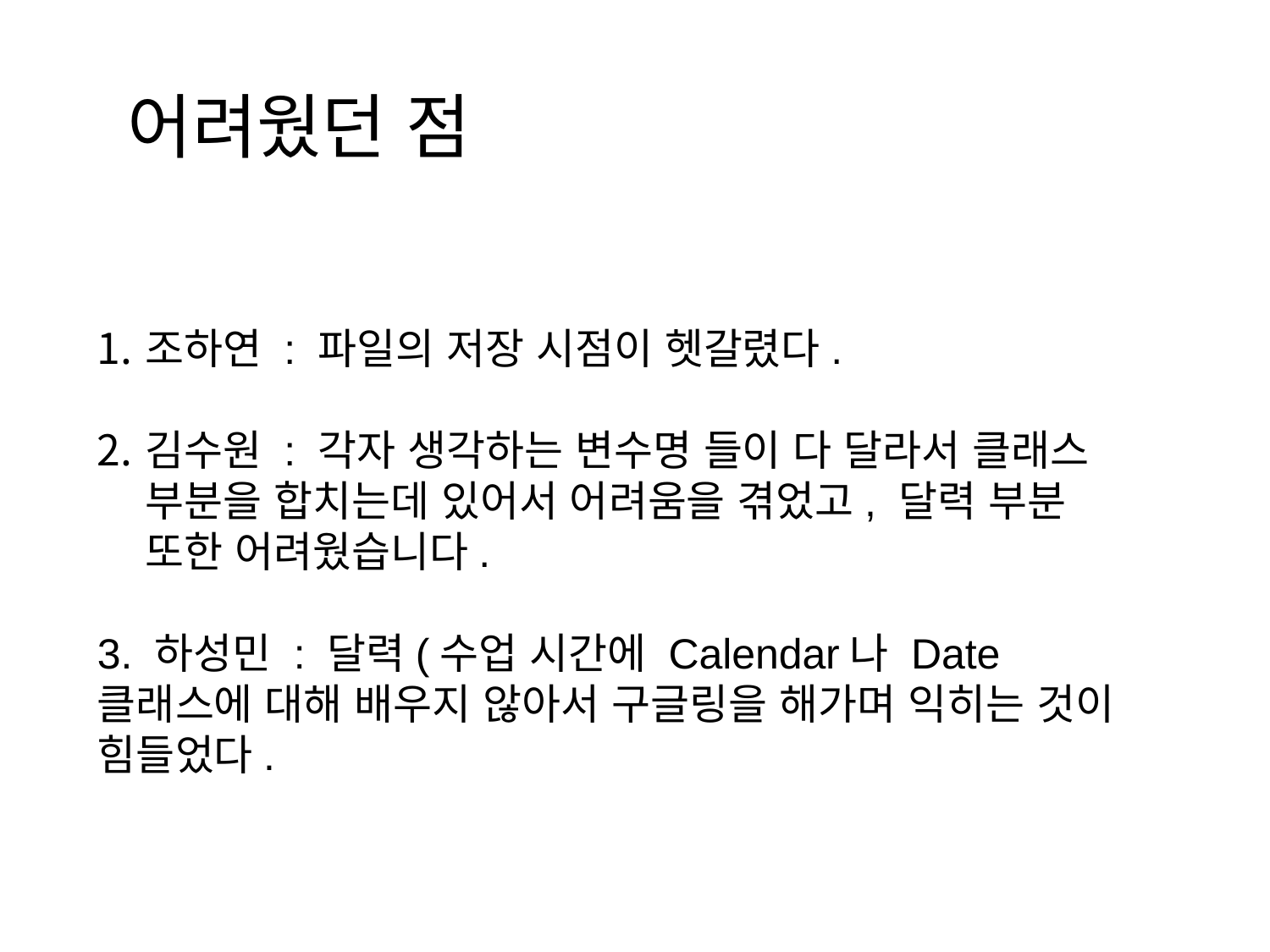

어려웠던 점
조하연 : 파일의 저장 시점이 헷갈렸다.

김수원 : 각자 생각하는 변수명 들이 다 달라서 클래스 부분을 합치는데 있어서 어려움을 겪었고, 달력 부분 또한 어려웠습니다.

3. 하성민 : 달력(수업 시간에 Calendar나 Date 클래스에 대해 배우지 않아서 구글링을 해가며 익히는 것이 힘들었다.